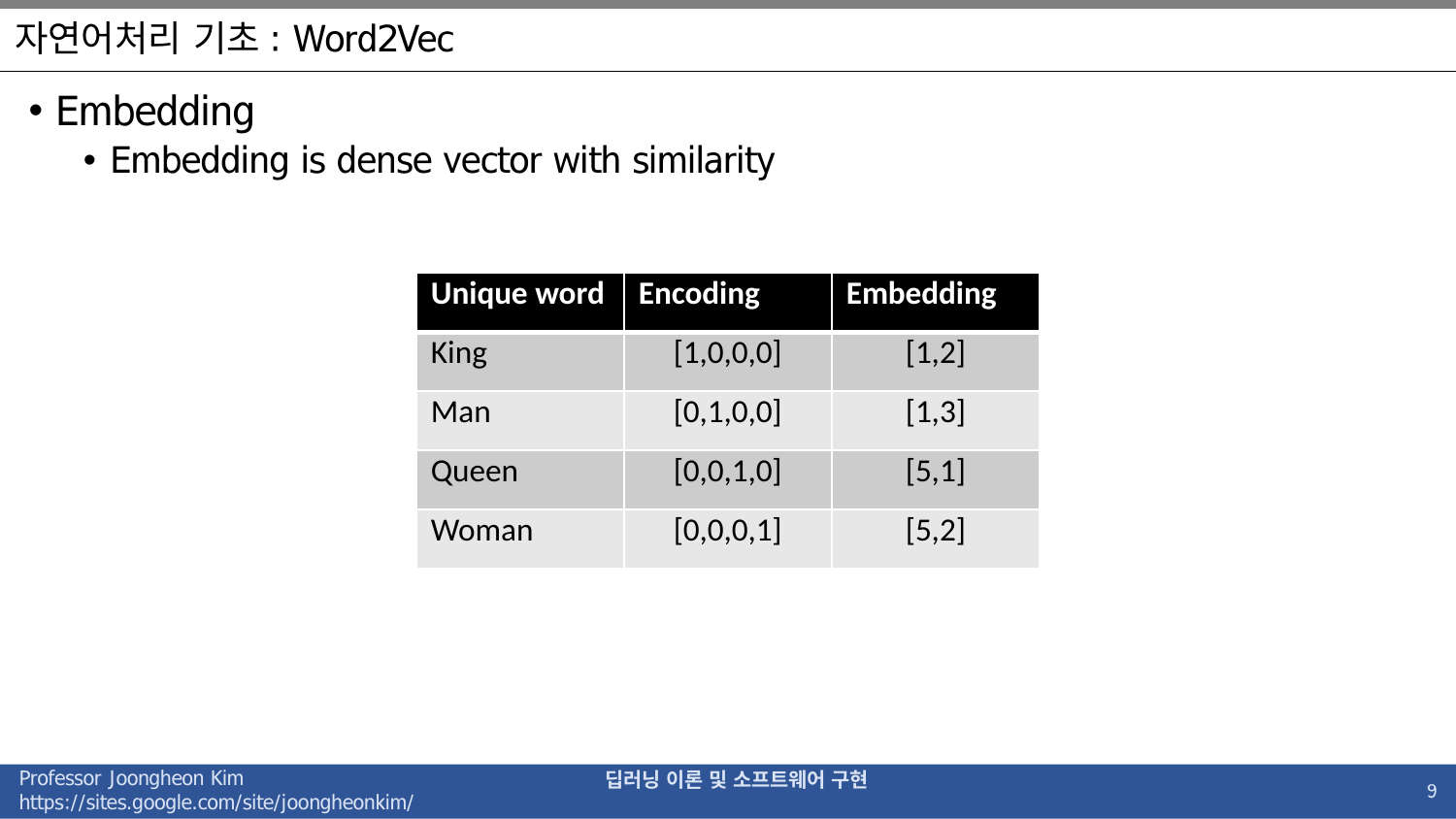

# 자연어처리 기초: Word2Vec
Embedding
Embedding is dense vector with similarity
| Unique word | Encoding | Embedding |
| --- | --- | --- |
| King | [1,0,0,0] | [1,2] |
| Man | [0,1,0,0] | [1,3] |
| Queen | [0,0,1,0] | [5,1] |
| Woman | [0,0,0,1] | [5,2] |
9